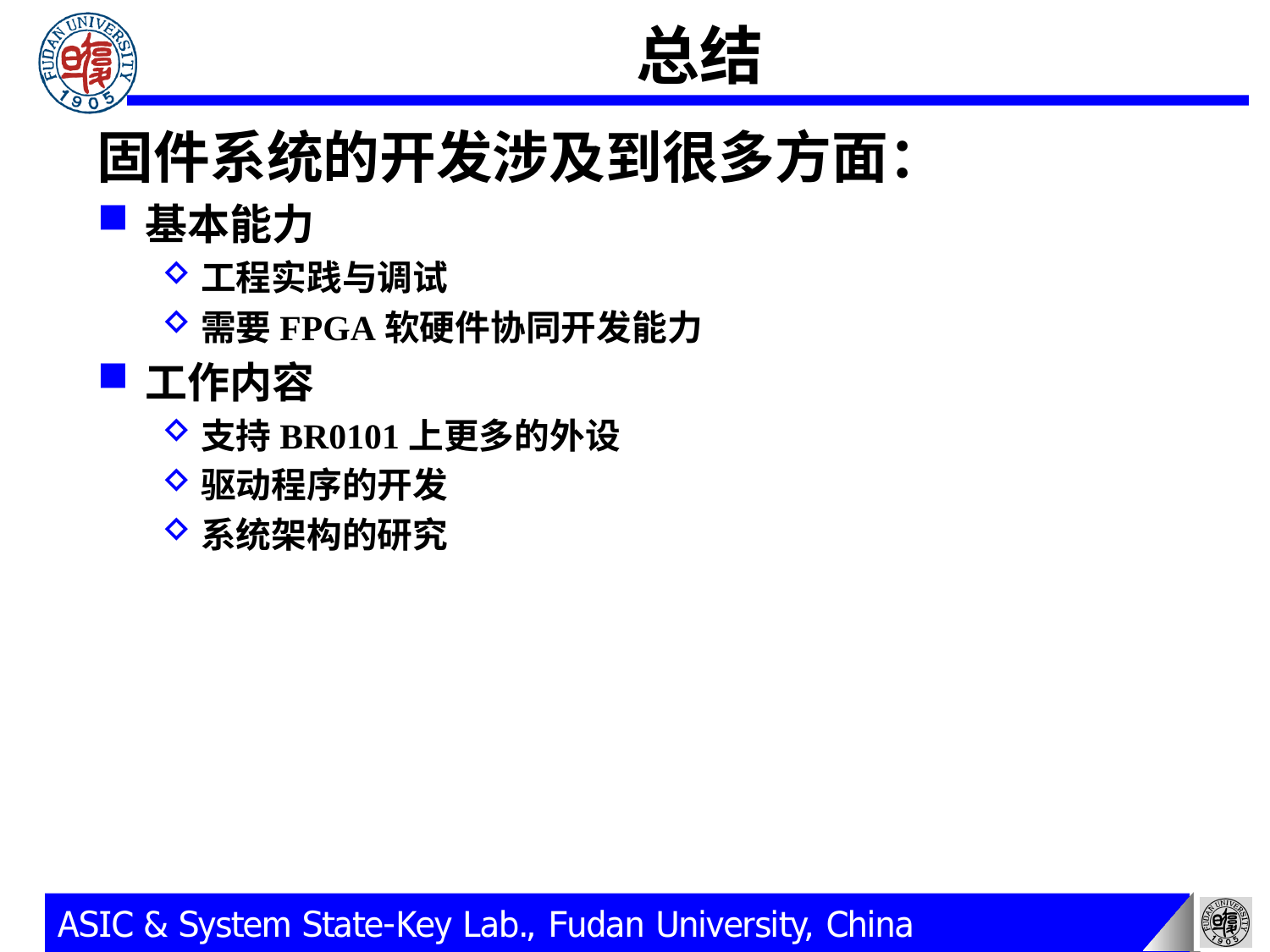

# 总结
固件系统的开发涉及到很多方面：
基本能力
工程实践与调试
需要FPGA软硬件协同开发能力
工作内容
支持BR0101上更多的外设
驱动程序的开发
系统架构的研究